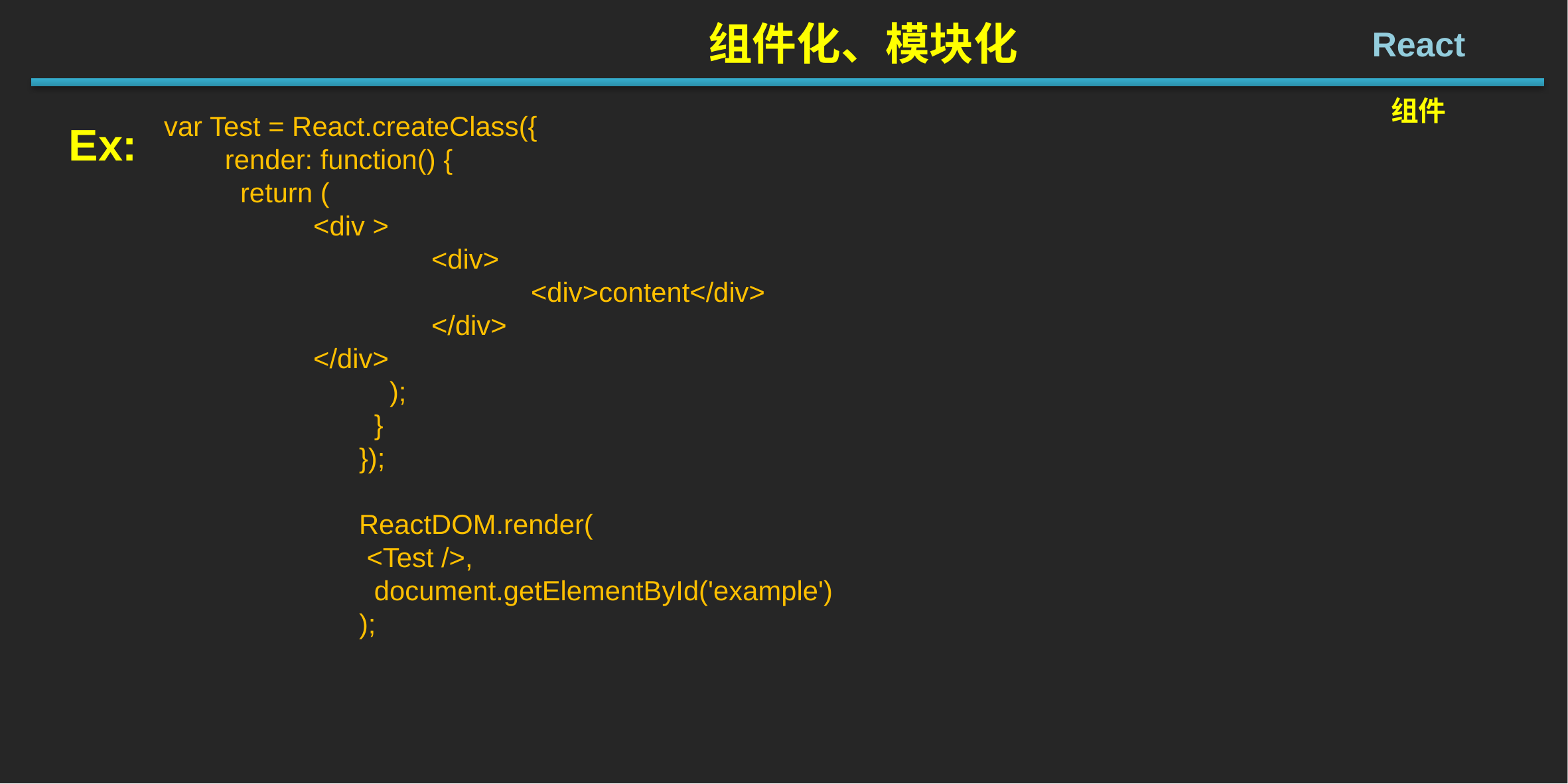

组件化、模块化

# React

组件
var Test = React.createClass({
        render: function() {
          return (
<div >
		<div>
			<div>content</div>
		</div>
</div>
          );
        }
      });

      ReactDOM.render(
       <Test />,
        document.getElementById('example')
      );
Ex: